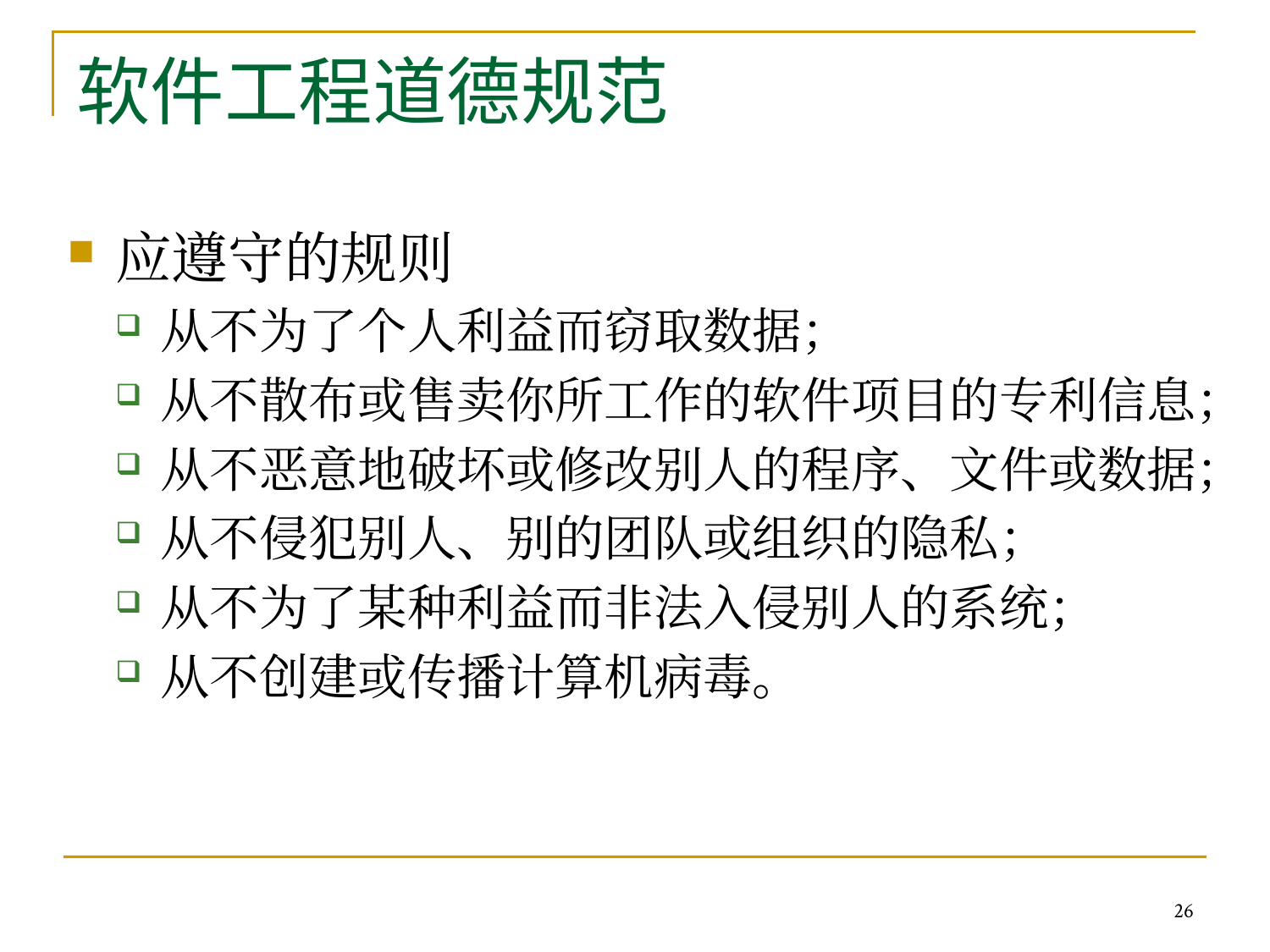

# 软件工程道德规范
应遵守的规则
从不为了个人利益而窃取数据；
从不散布或售卖你所工作的软件项目的专利信息；
从不恶意地破坏或修改别人的程序、文件或数据；
从不侵犯别人、别的团队或组织的隐私；
从不为了某种利益而非法入侵别人的系统；
从不创建或传播计算机病毒。

26